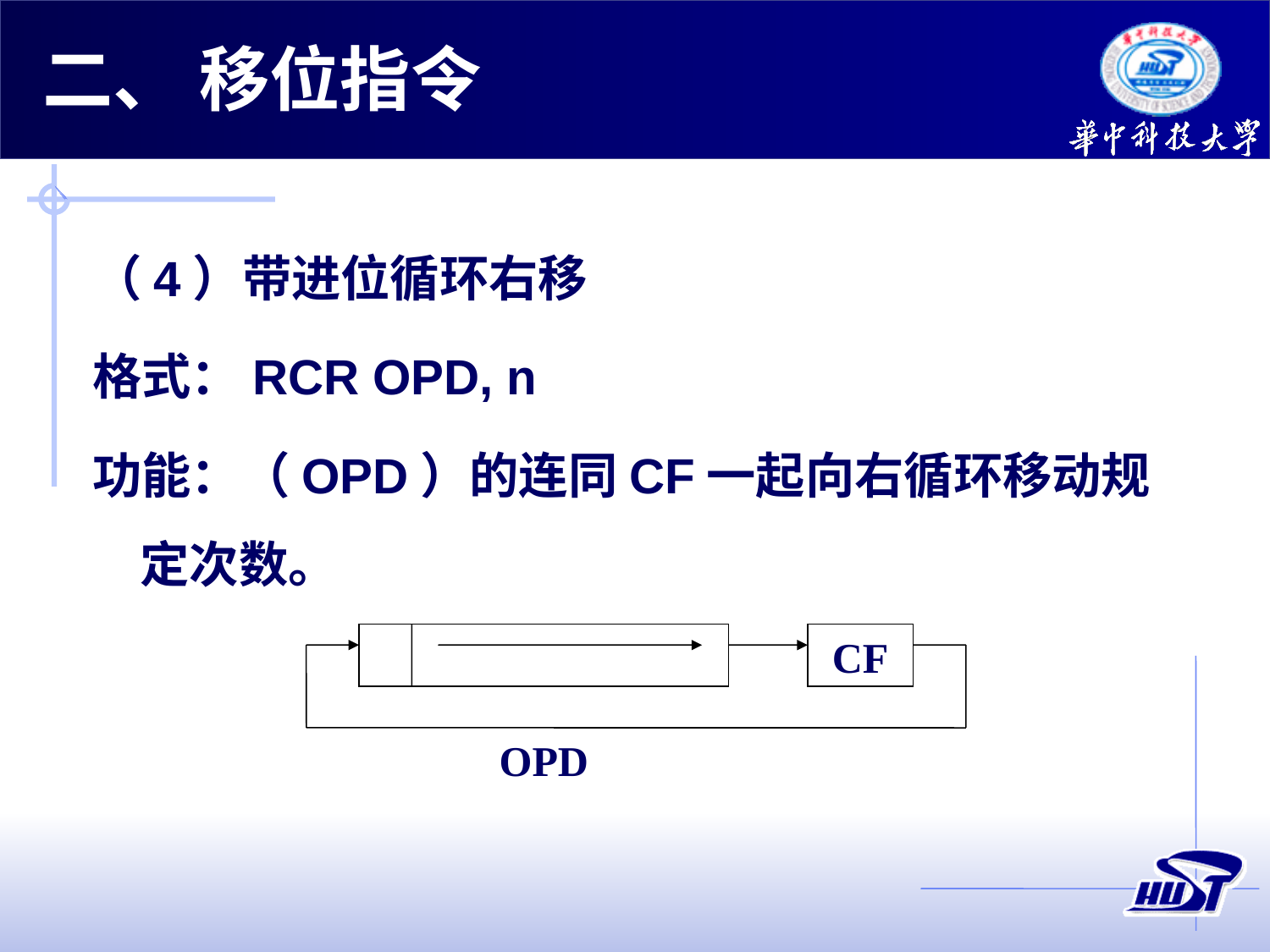

# 二、 移位指令
（4）带进位循环右移
格式：RCR OPD, n
功能：（OPD）的连同CF一起向右循环移动规定次数。

CF

OPD